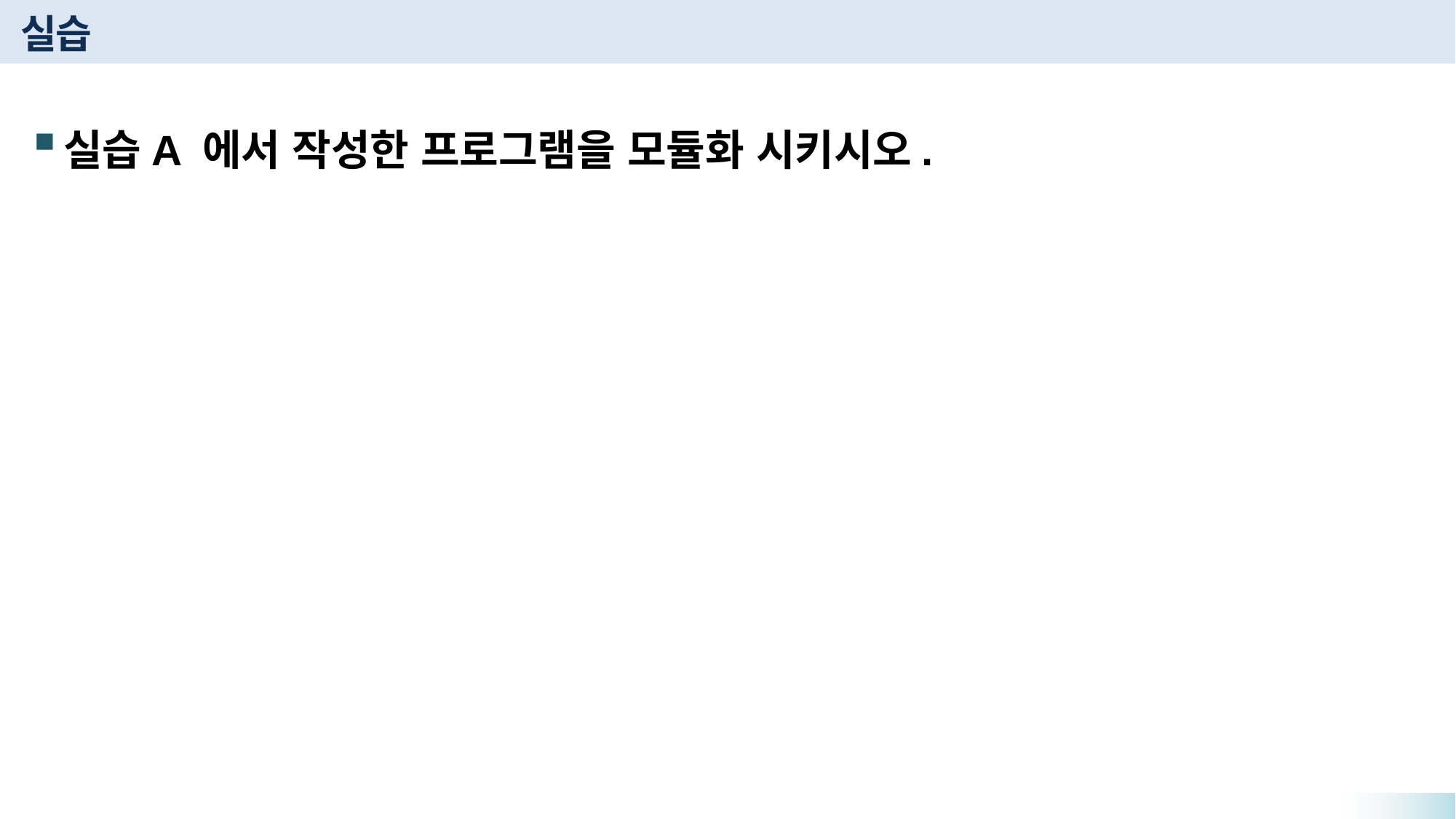

# 실습
실습A 에서 작성한 프로그램을 모듈화 시키시오.